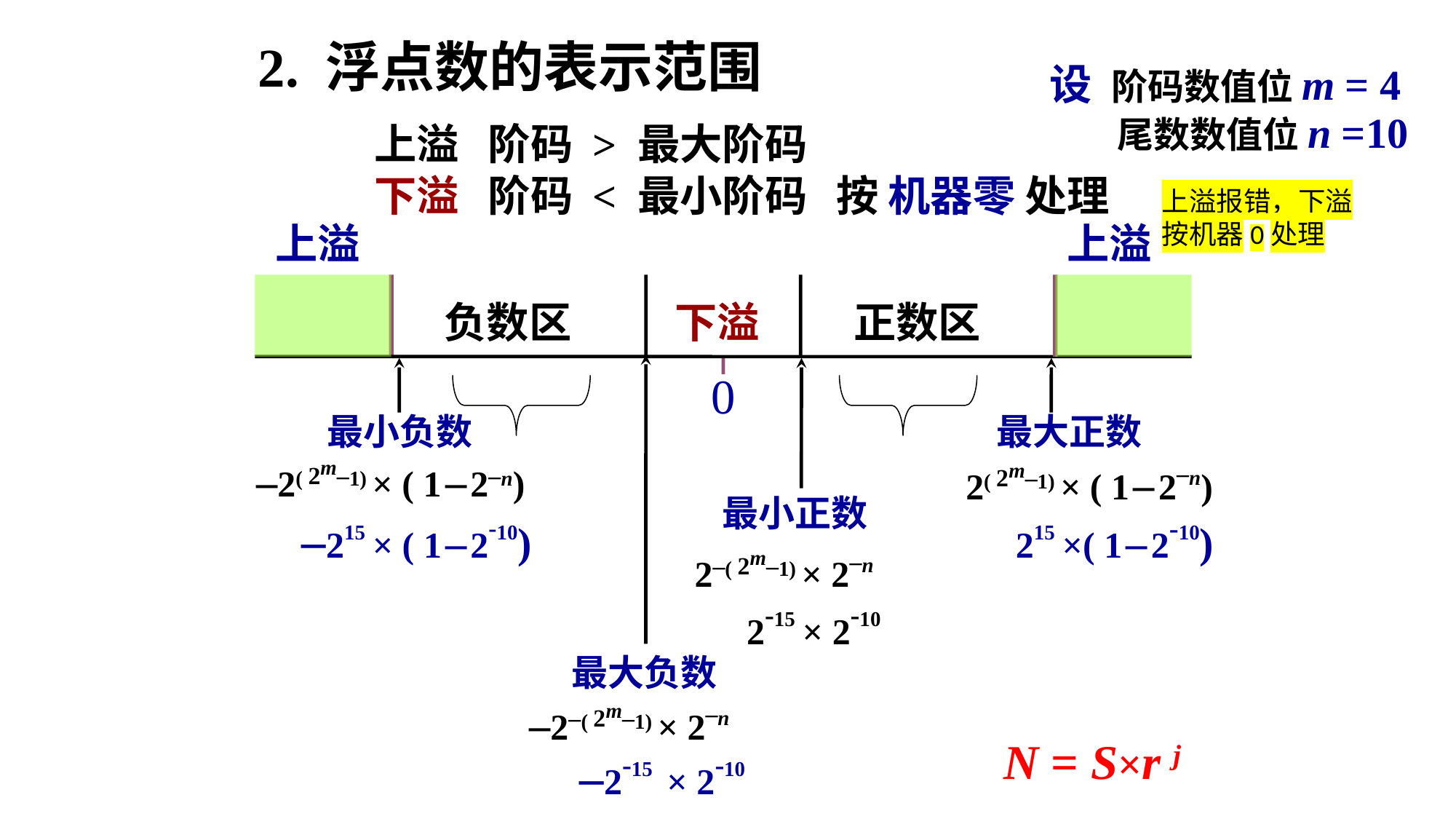

2. 浮点数的表示范围
   设  阶码数值位m = 4
 尾数数值位n =10
上溢   阶码 > 最大阶码
下溢   阶码 < 最小阶码   按 机器零 处理
上溢报错，下溢按机器0处理
上溢
上溢

负数区
下溢
正数区
0

最大负数

最小负数

最小正数

最大正数
–2( 2m–1) × ( 1 – 2–n)
2( 2m–1) × ( 1 – 2–n)
–215 × ( 1 – 2-10)
215 ×( 1 – 2-10)
2–( 2m–1) × 2–n
2-15 × 2-10
–2–( 2m–1) × 2–n
N = S×r j
–2-15  × 2-10